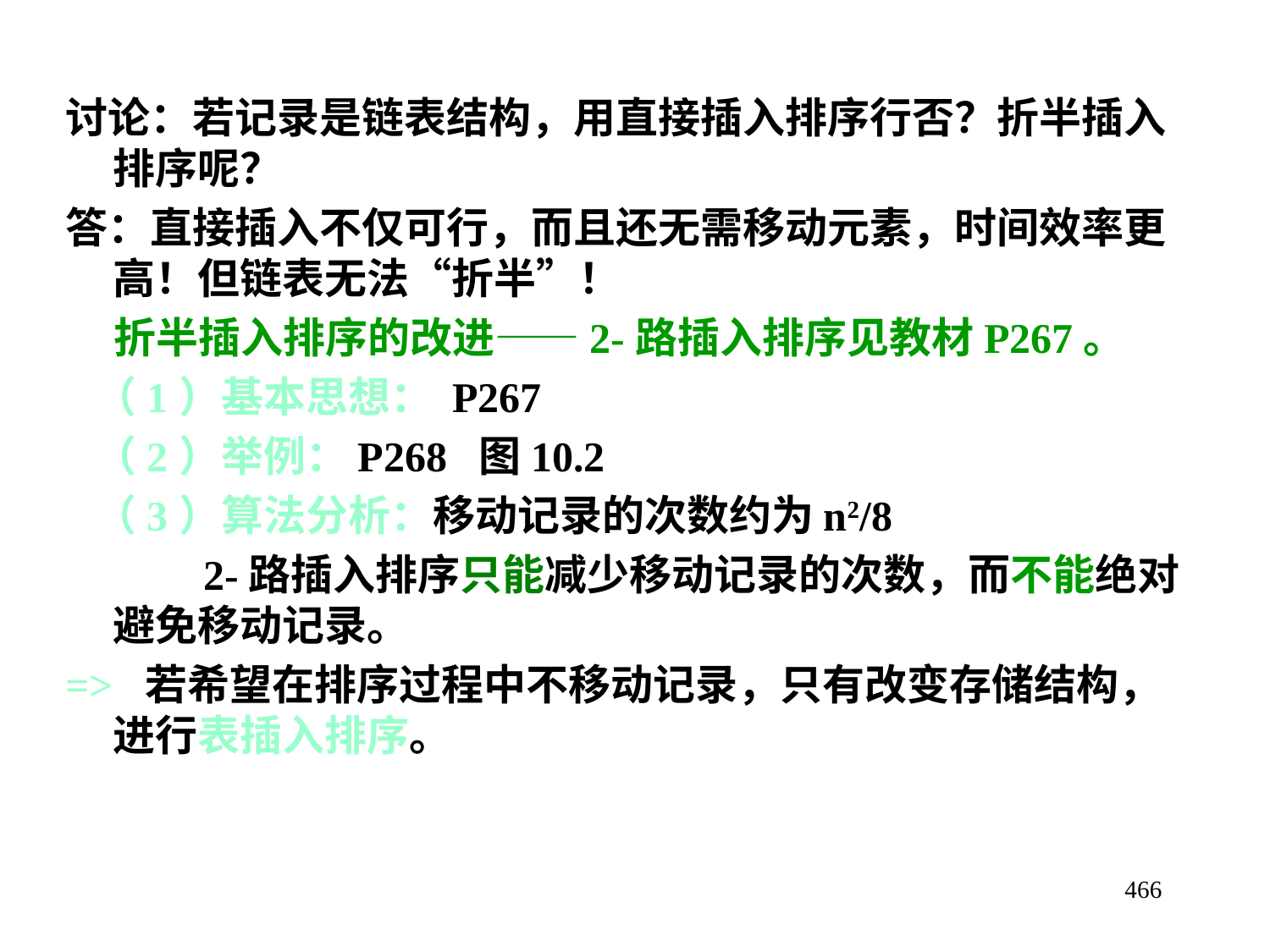

讨论：若记录是链表结构，用直接插入排序行否？折半插入排序呢？
答：直接插入不仅可行，而且还无需移动元素，时间效率更高！但链表无法“折半”！
    折半插入排序的改进——2-路插入排序见教材P267。
  （1）基本思想： P267
  （2）举例：P268  图10.2
  （3）算法分析：移动记录的次数约为n2/8
             2-路插入排序只能减少移动记录的次数，而不能绝对避免移动记录。
=>  若希望在排序过程中不移动记录，只有改变存储结构，进行表插入排序。

466